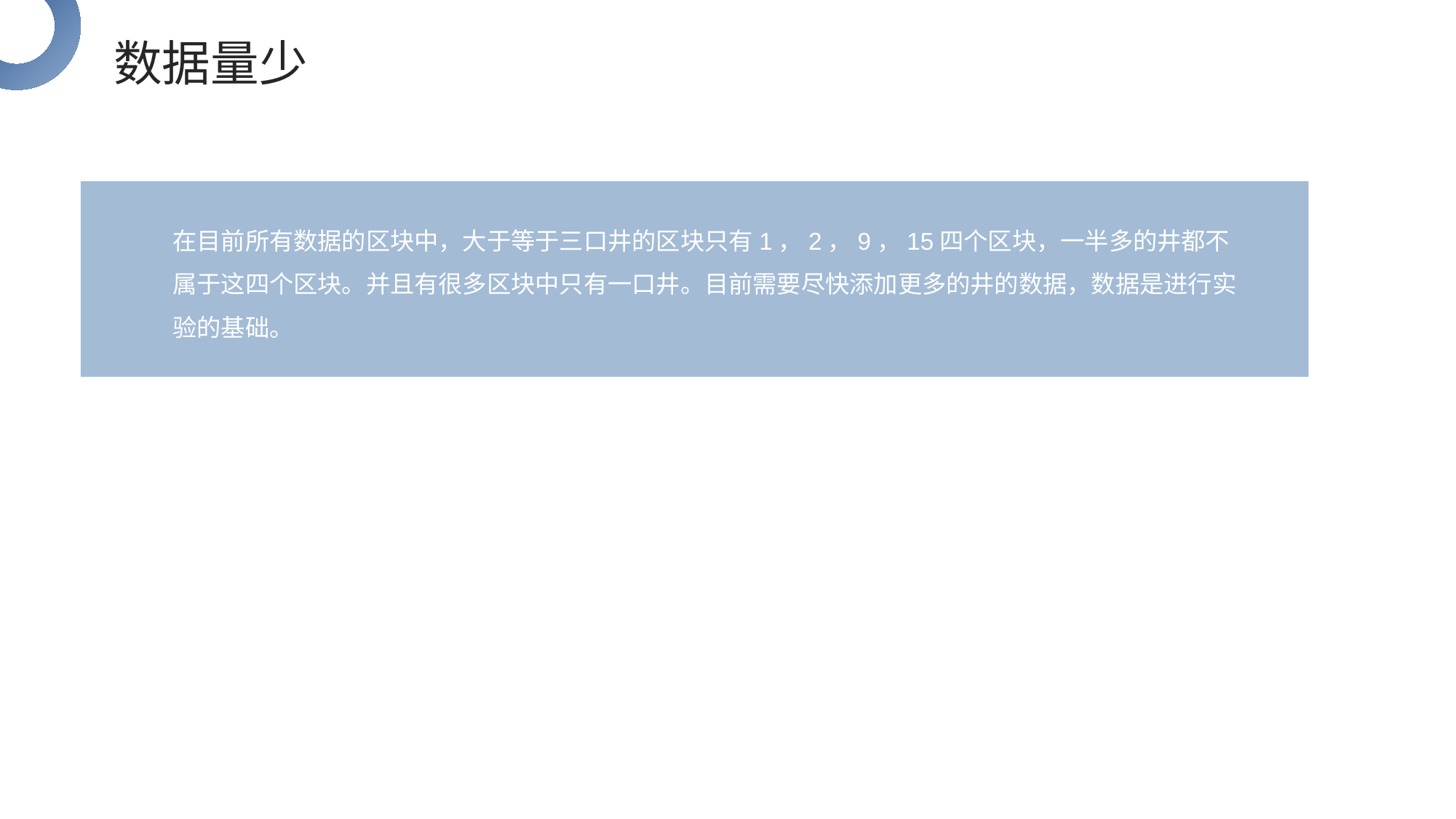

数据量少

在目前所有数据的区块中，大于等于三口井的区块只有1，2，9，15四个区块，一半多的井都不属于这四个区块。并且有很多区块中只有一口井。目前需要尽快添加更多的井的数据，数据是进行实验的基础。

“
”